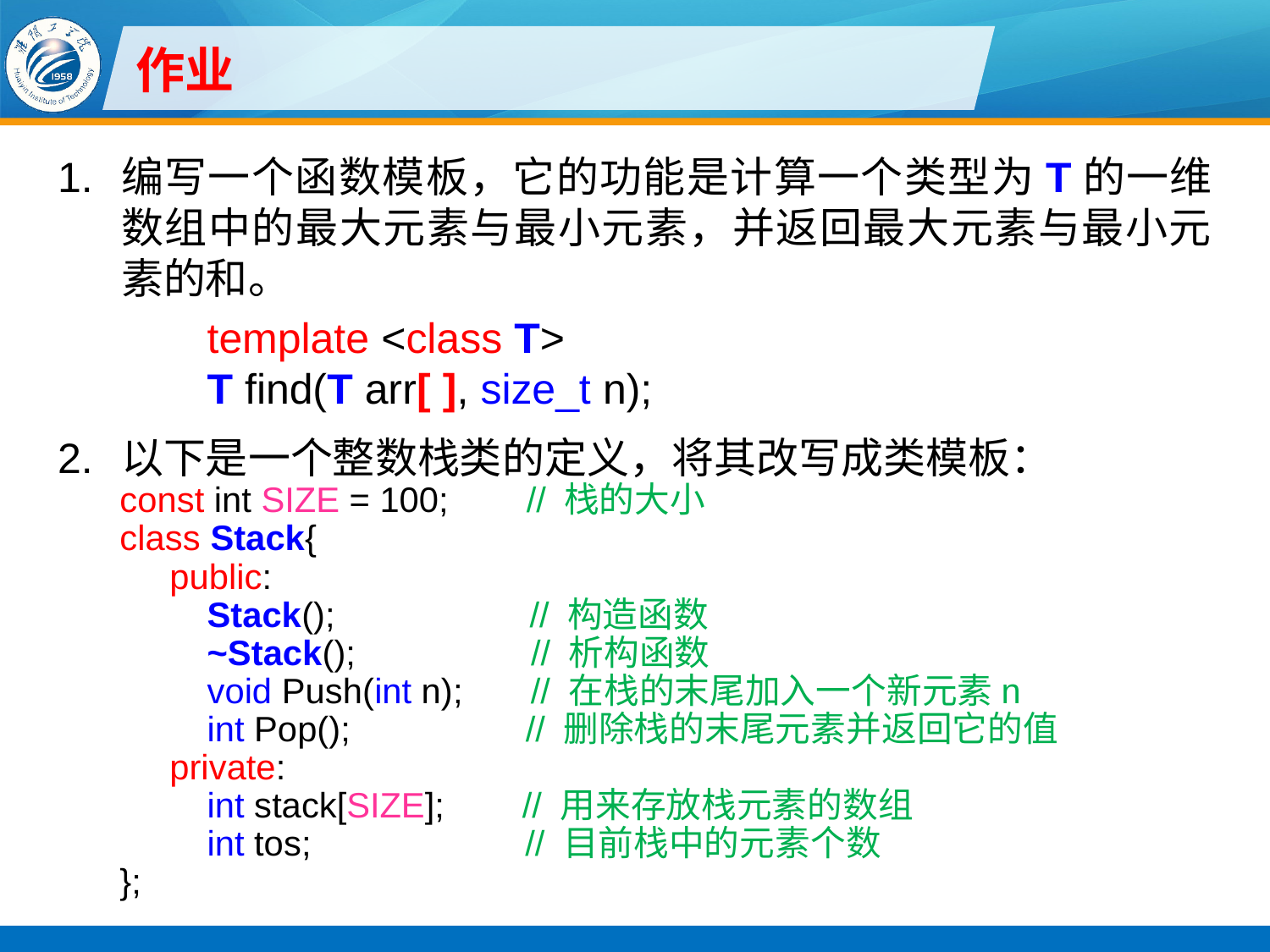

# 作业
编写一个函数模板，它的功能是计算一个类型为T的一维数组中的最大元素与最小元素，并返回最大元素与最小元素的和。
template <class T>
T find(T arr[ ], size_t n);
以下是一个整数栈类的定义，将其改写成类模板：
const int SIZE = 100;        // 栈的大小
class Stack{
public:
Stack();                    // 构造函数
~Stack();                  // 析构函数
void Push(int n);       // 在栈的末尾加入一个新元素n
int Pop();                  // 删除栈的末尾元素并返回它的值
private:
int stack[SIZE];        // 用来存放栈元素的数组
int tos;                      // 目前栈中的元素个数
};